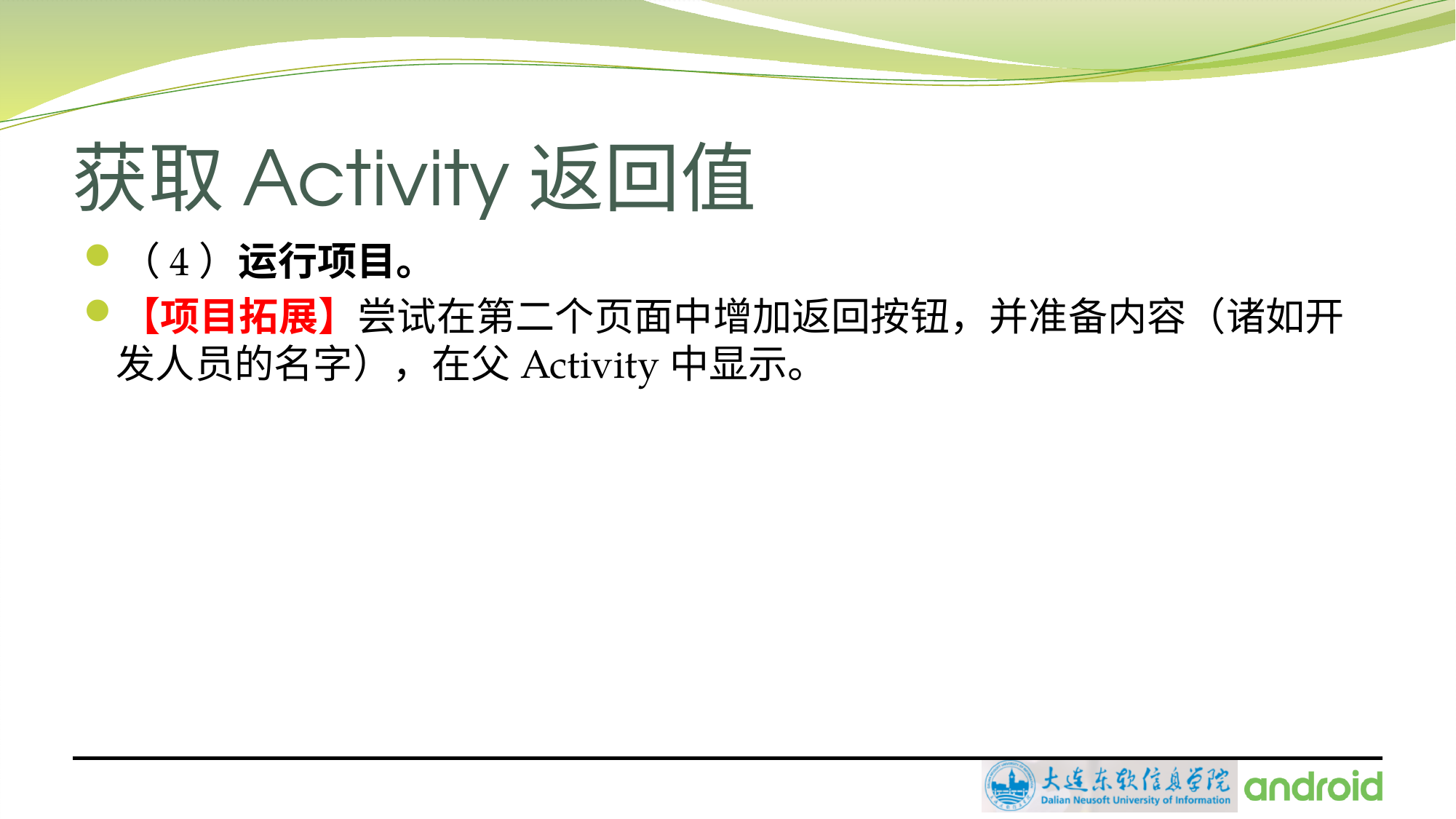

# 获取Activity返回值
（4）运行项目。
【项目拓展】尝试在第二个页面中增加返回按钮，并准备内容（诸如开发人员的名字），在父Activity中显示。